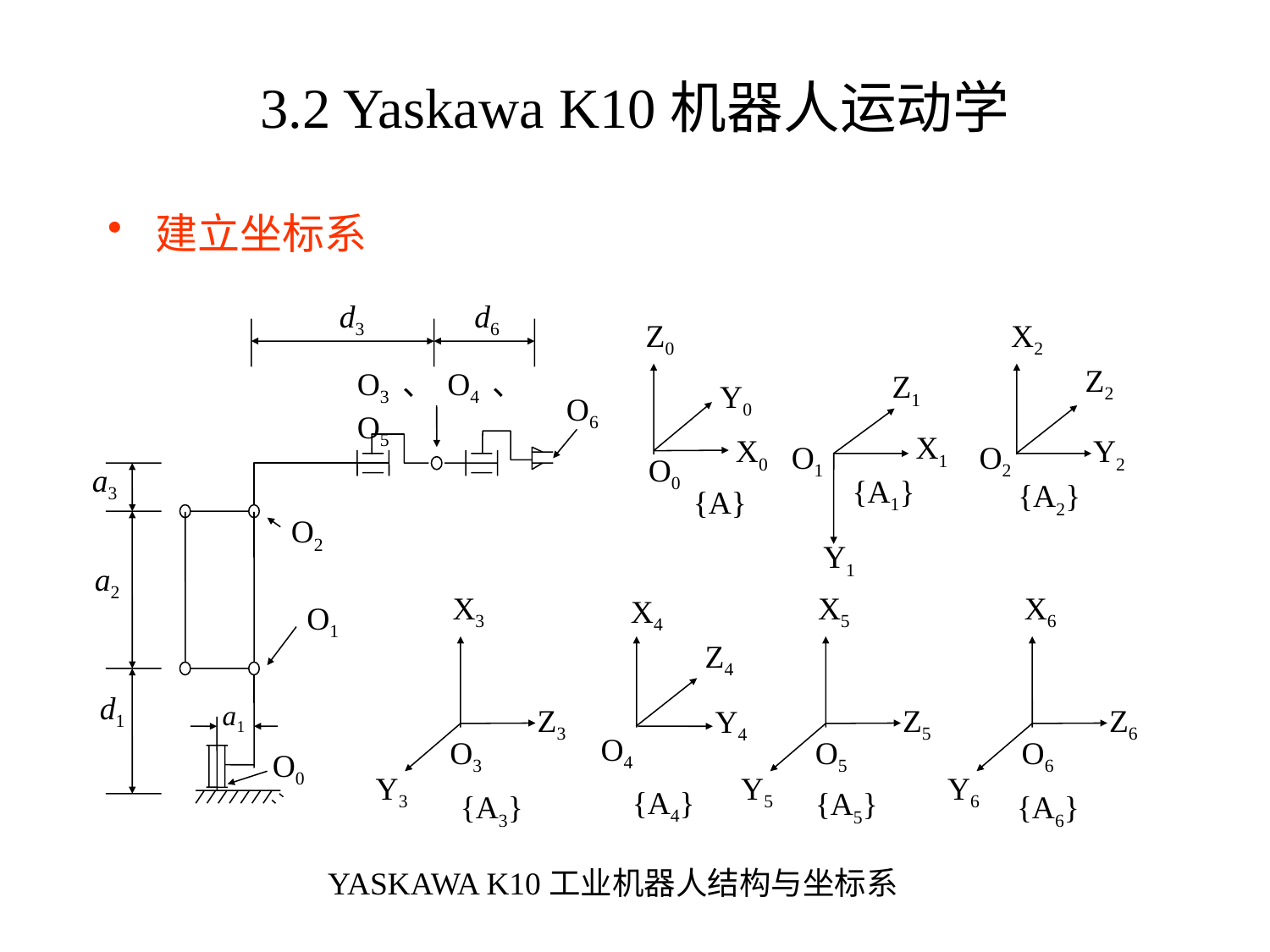

# 3.2 Yaskawa K10机器人运动学
建立坐标系

d3
d6
Z0
X2

Z2
O3、O4、O5

Z1
Y0
O6

X1

X0
Y2

O1
O2

O0

a3

{A1}
{A2}
{A}

O2

Y1
a2
X3
X5
X6
X4
O1

Z4

d1
a1
Z3
Z5
Z6
Y4

O4
O3
O5
O6

O0

Y3
Y5
Y6

{A4}
{A5}

{A3}
{A6}

YASKAWA K10工业机器人结构与坐标系
27/49